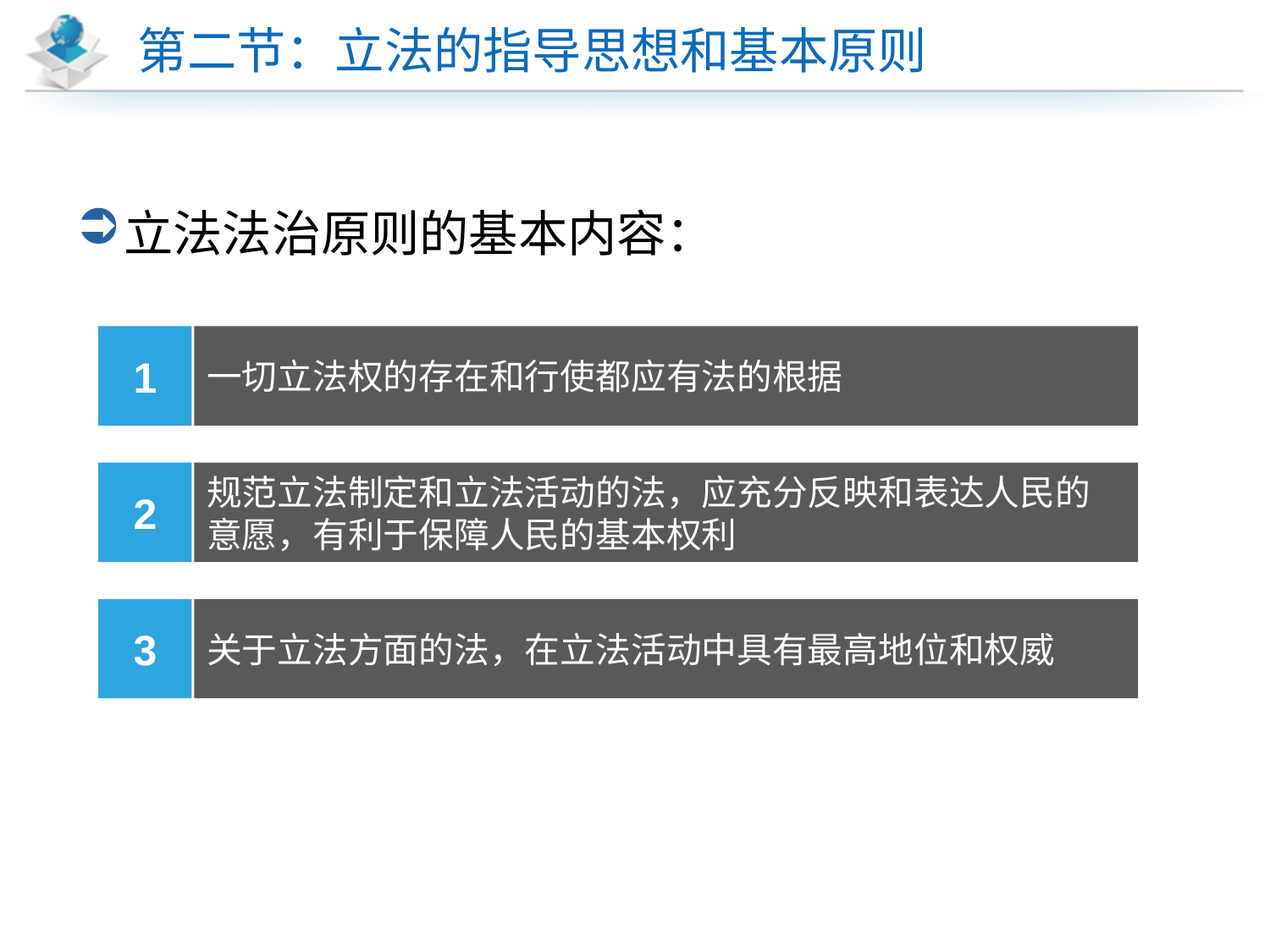

# 第二节：立法的指导思想和基本原则
立法法治原则的基本内容：
1
一切立法权的存在和行使都应有法的根据
2
规范立法制定和立法活动的法，应充分反映和表达人民的意愿，有利于保障人民的基本权利
3
关于立法方面的法，在立法活动中具有最高地位和权威